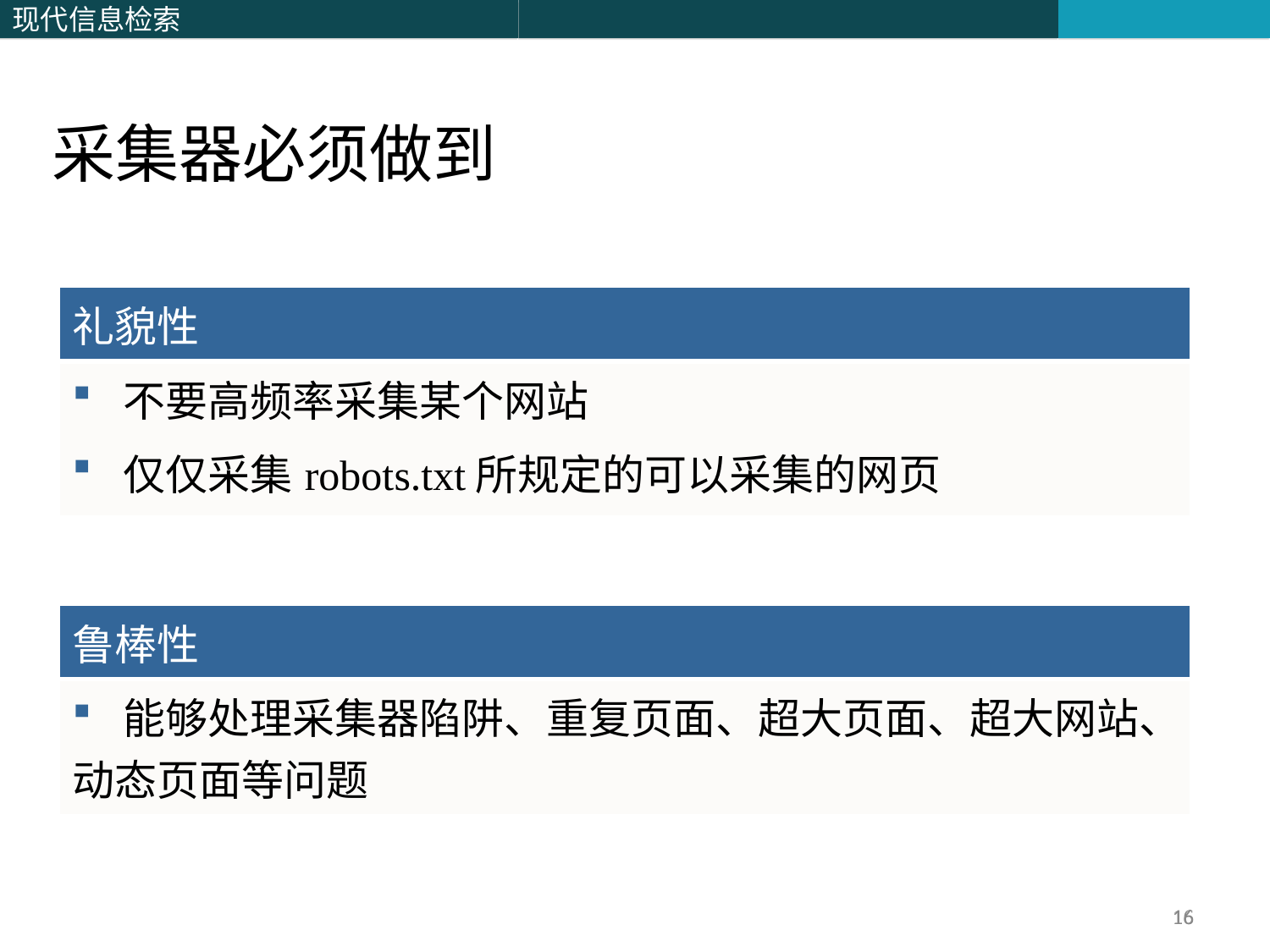

采集器必须做到

| 礼貌性 |
| --- |
| 不要高频率采集某个网站 仅仅采集robots.txt所规定的可以采集的网页 |
| 鲁棒性 |
| --- |
| 能够处理采集器陷阱、重复页面、超大页面、超大网站、动态页面等问题 |
16
16